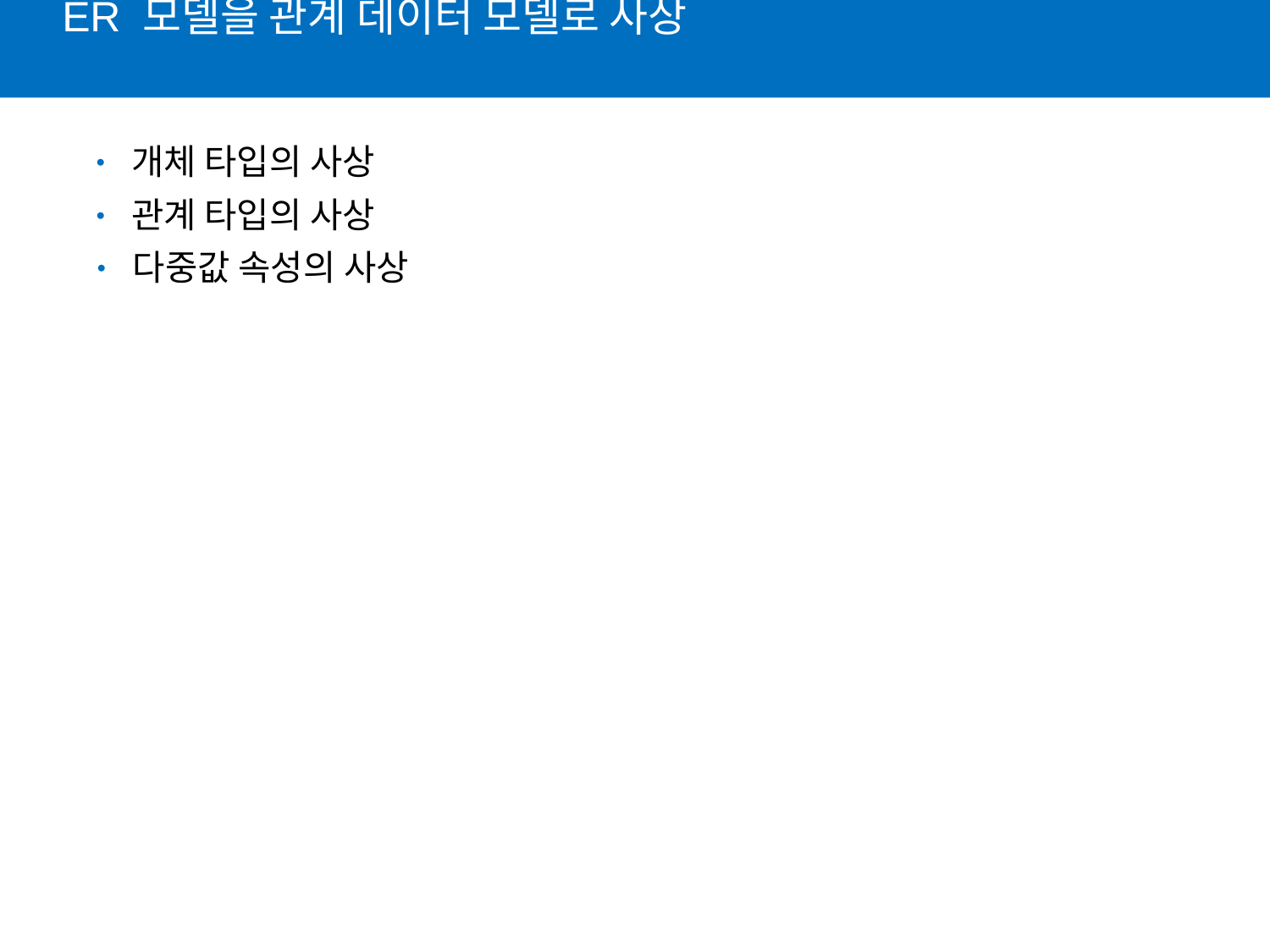

ER 모델을 관계 데이터 모델로 사상
• 개체 타입의 사상
• 관계 타입의 사상
• 다중값 속성의 사상